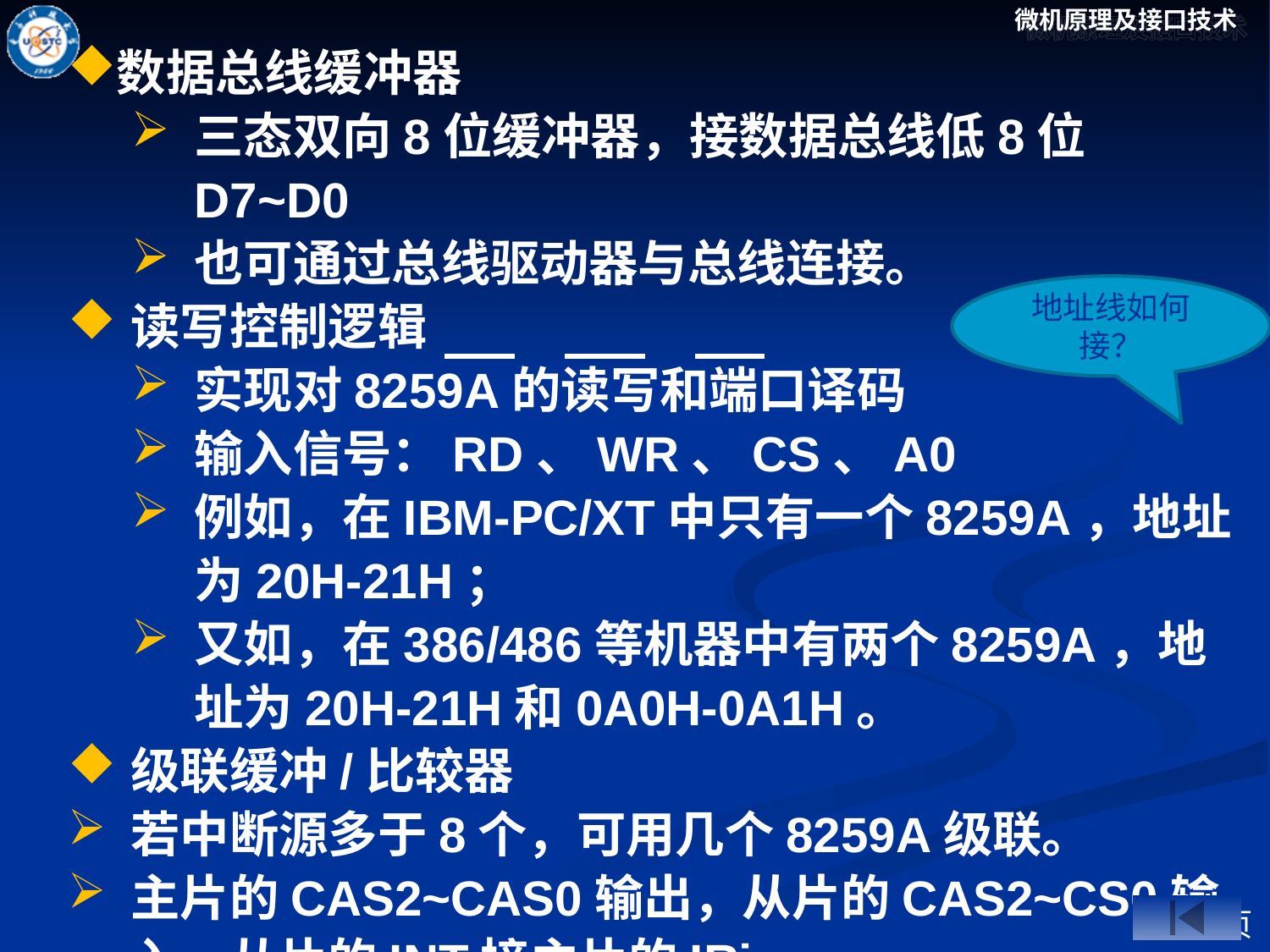

数据总线缓冲器
三态双向8位缓冲器，接数据总线低8位D7~D0
也可通过总线驱动器与总线连接。
读写控制逻辑
实现对8259A的读写和端口译码
输入信号：RD、WR、CS、A0
例如，在IBM-PC/XT中只有一个8259A，地址为20H-21H；
又如，在386/486等机器中有两个8259A，地址为20H-21H和0A0H-0A1H。
级联缓冲/比较器
若中断源多于8个，可用几个8259A级联。
主片的CAS2~CAS0输出，从片的CAS2~CS0输入，从片的INT接主片的IRi。
地址线如何接？